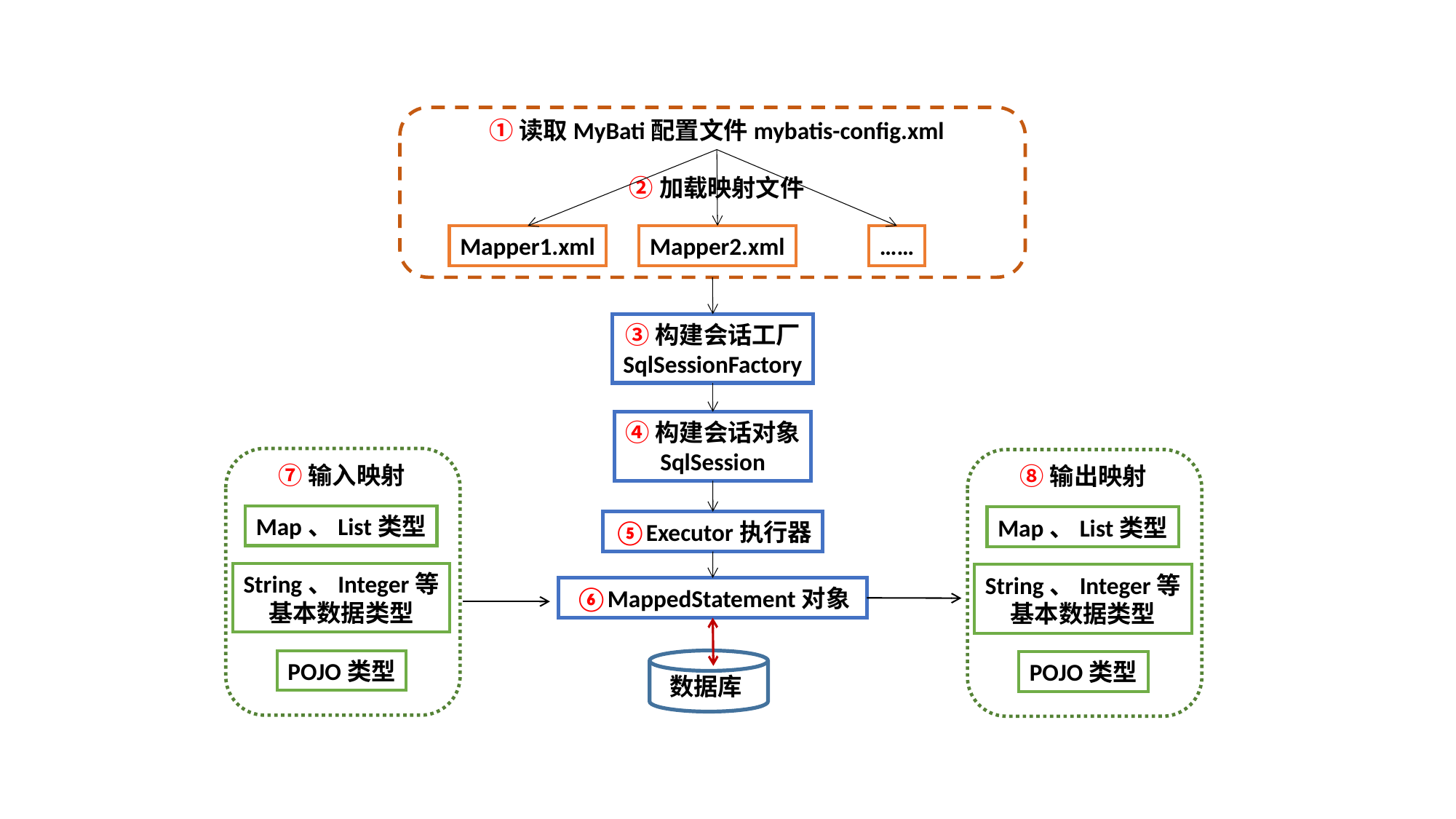

①读取MyBati配置文件mybatis-config.xml
②加载映射文件
Mapper1.xml
Mapper2.xml
……
③构建会话工厂
SqlSessionFactory
④构建会话对象
SqlSession

⑦输入映射
Map、List类型
String、Integer等
基本数据类型
POJO类型

⑧输出映射
Map、List类型
String、Integer等
基本数据类型
POJO类型
⑤Executor执行器
⑥MappedStatement对象

数据库